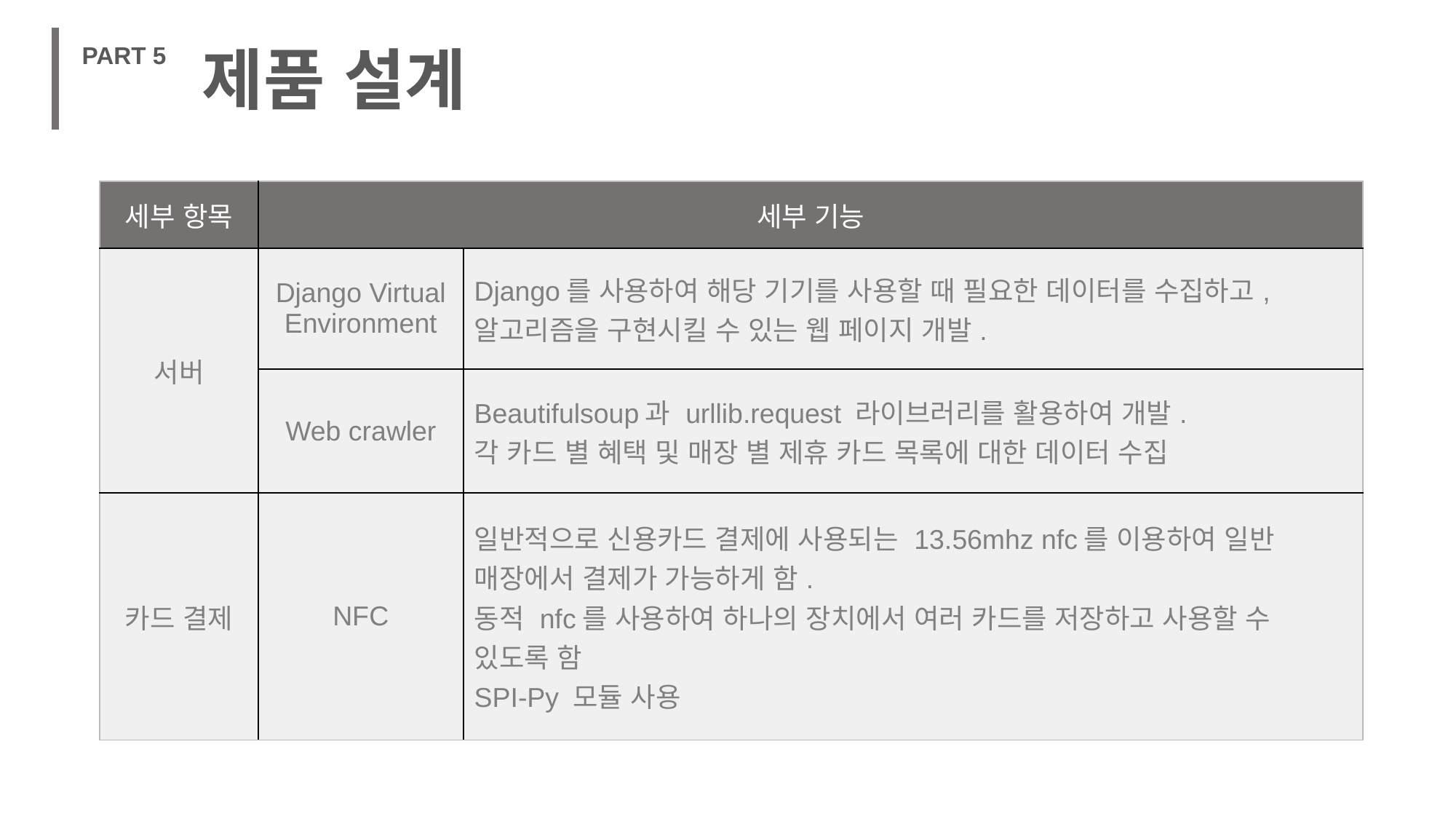

제품 설계
PART 5
| 세부 항목 | 세부 기능 |  |
| --- | --- | --- |
| 서버 | Django Virtual Environment | Django를 사용하여 해당 기기를 사용할 때 필요한 데이터를 수집하고, 알고리즘을 구현시킬 수 있는 웹 페이지 개발. |
|  | Web crawler | Beautifulsoup과 urllib.request 라이브러리를 활용하여 개발. 각 카드 별 혜택 및 매장 별 제휴 카드 목록에 대한 데이터 수집 |
| 카드 결제 | NFC | 일반적으로 신용카드 결제에 사용되는 13.56mhz nfc를 이용하여 일반 매장에서 결제가 가능하게 함. 동적 nfc를 사용하여 하나의 장치에서 여러 카드를 저장하고 사용할 수 있도록 함 SPI-Py 모듈 사용 |